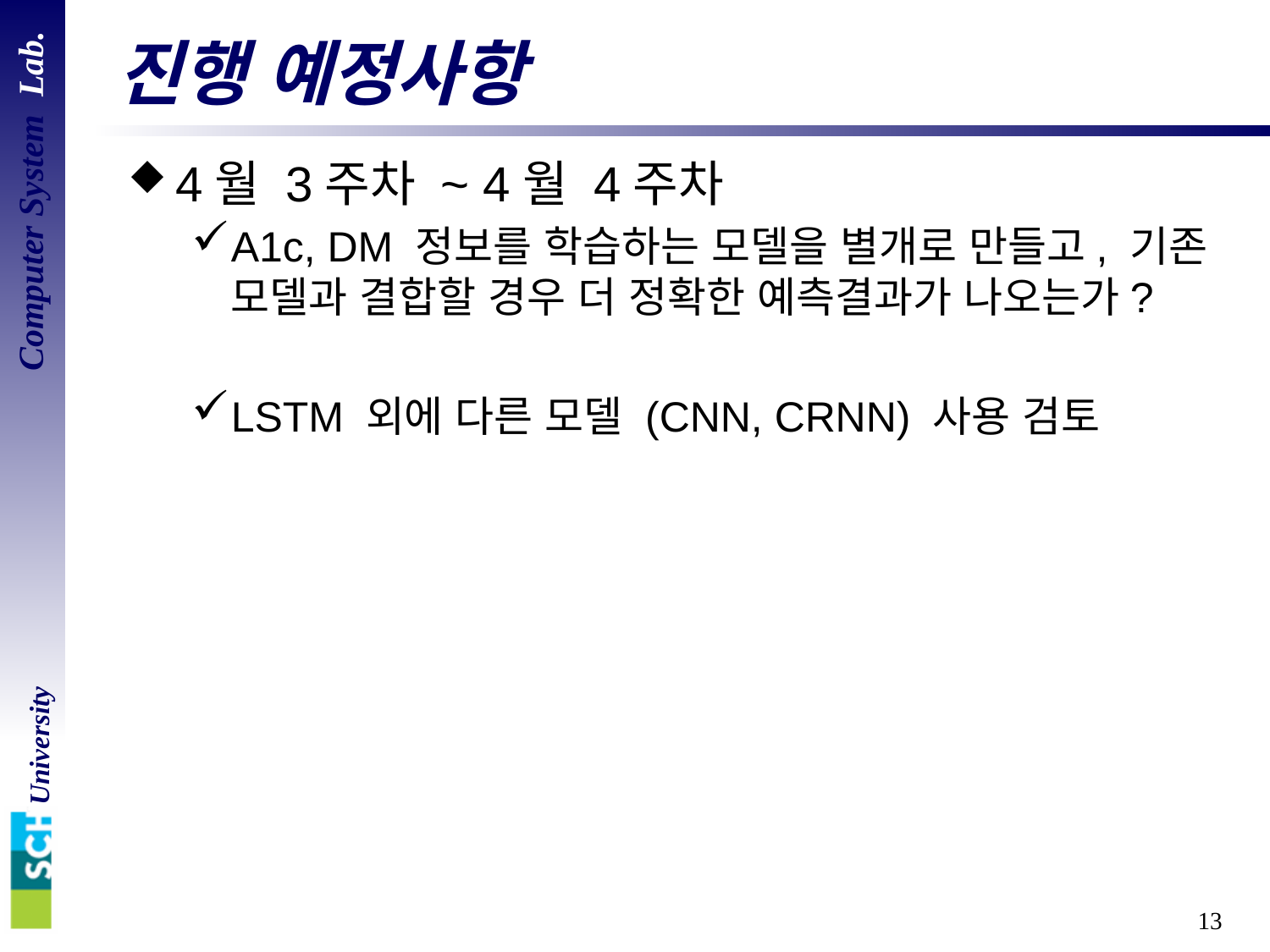

# 진행 예정사항

4월 3주차 ~ 4월 4주차
A1c, DM 정보를 학습하는 모델을 별개로 만들고, 기존 모델과 결합할 경우 더 정확한 예측결과가 나오는가?

LSTM 외에 다른 모델 (CNN, CRNN) 사용 검토